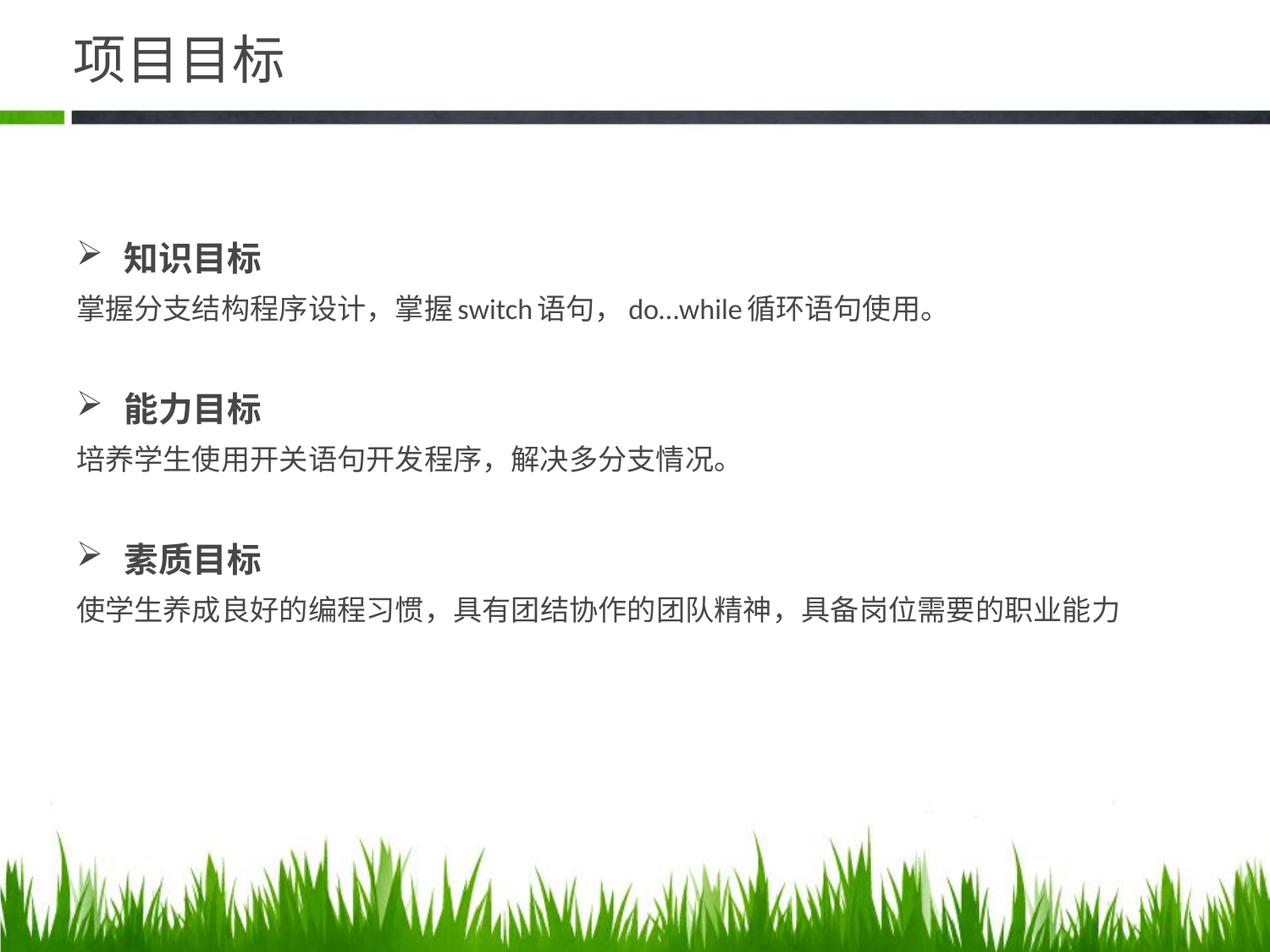

# 项目目标
知识目标
掌握分支结构程序设计，掌握switch语句，do…while循环语句使用。

能力目标
培养学生使用开关语句开发程序，解决多分支情况。

素质目标
使学生养成良好的编程习惯，具有团结协作的团队精神，具备岗位需要的职业能力